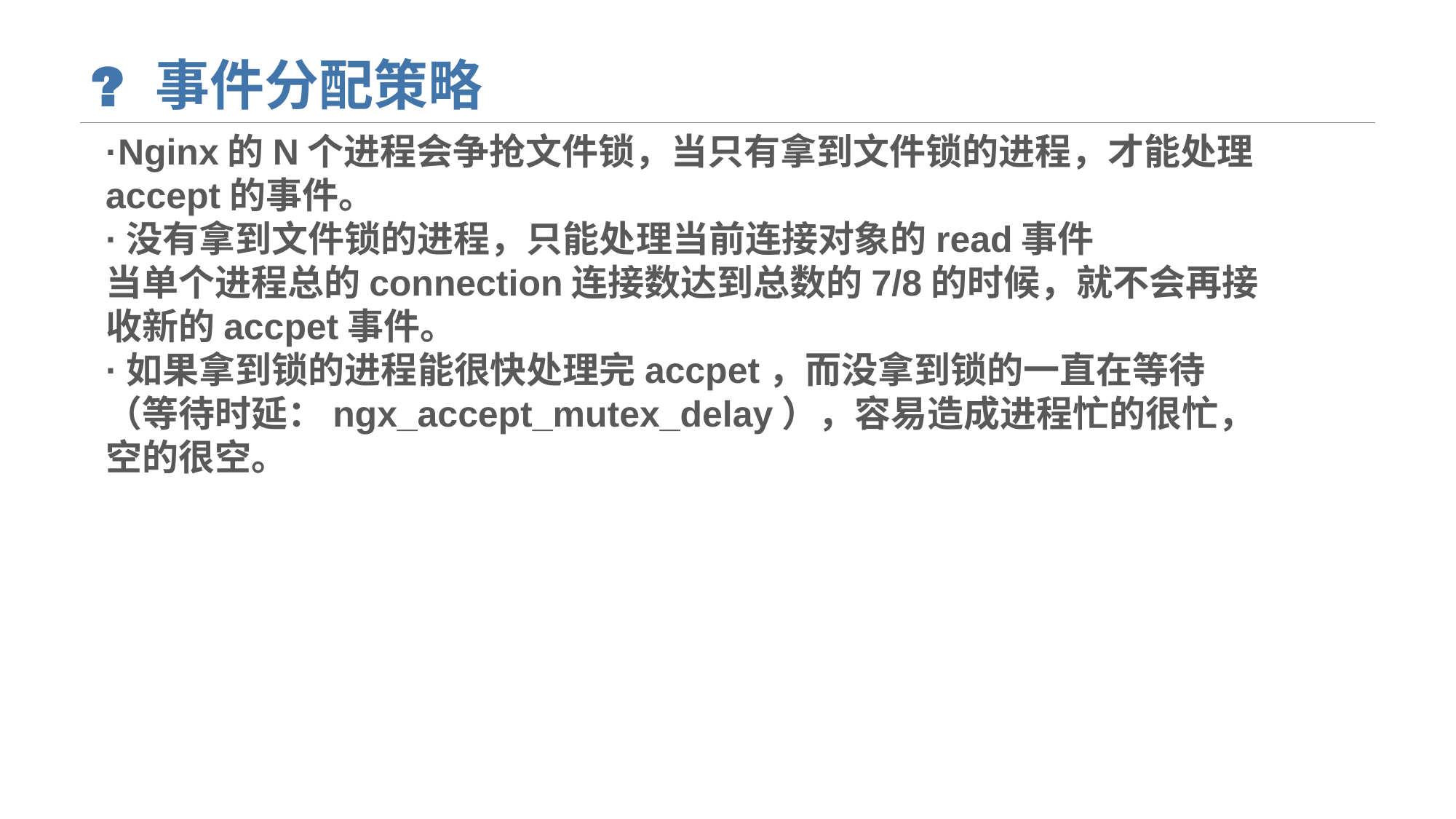

# ? 事件分配策略
·Nginx的N个进程会争抢文件锁，当只有拿到文件锁的进程，才能处理accept的事件。
·没有拿到文件锁的进程，只能处理当前连接对象的read事件
当单个进程总的connection连接数达到总数的7/8的时候，就不会再接收新的accpet事件。
·如果拿到锁的进程能很快处理完accpet，而没拿到锁的一直在等待（等待时延：ngx_accept_mutex_delay），容易造成进程忙的很忙，空的很空。
36